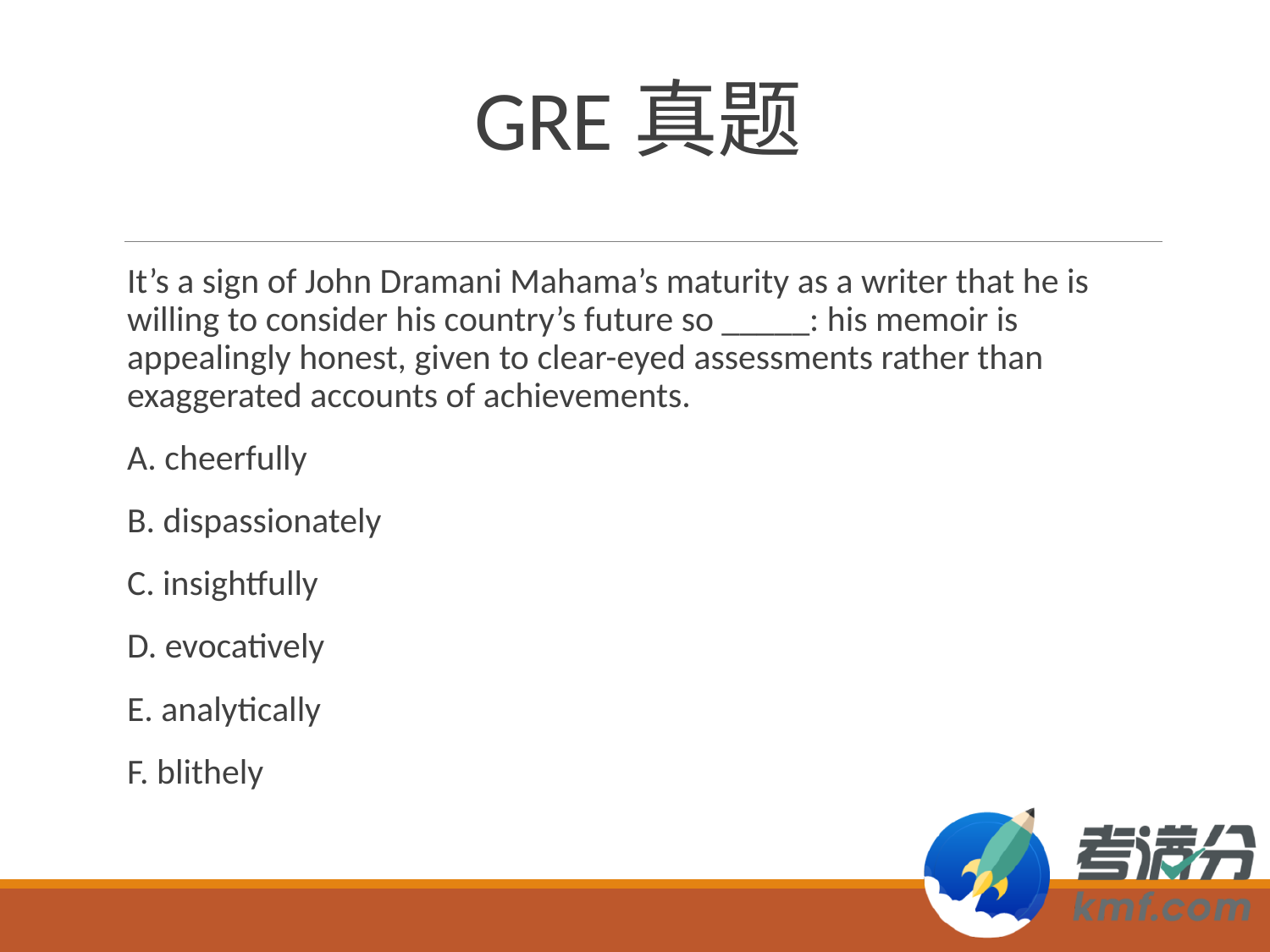

# GRE真题
It’s a sign of John Dramani Mahama’s maturity as a writer that he is willing to consider his country’s future so _____: his memoir is appealingly honest, given to clear-eyed assessments rather than exaggerated accounts of achievements.
A. cheerfully
B. dispassionately
C. insightfully
D. evocatively
E. analytically
F. blithely